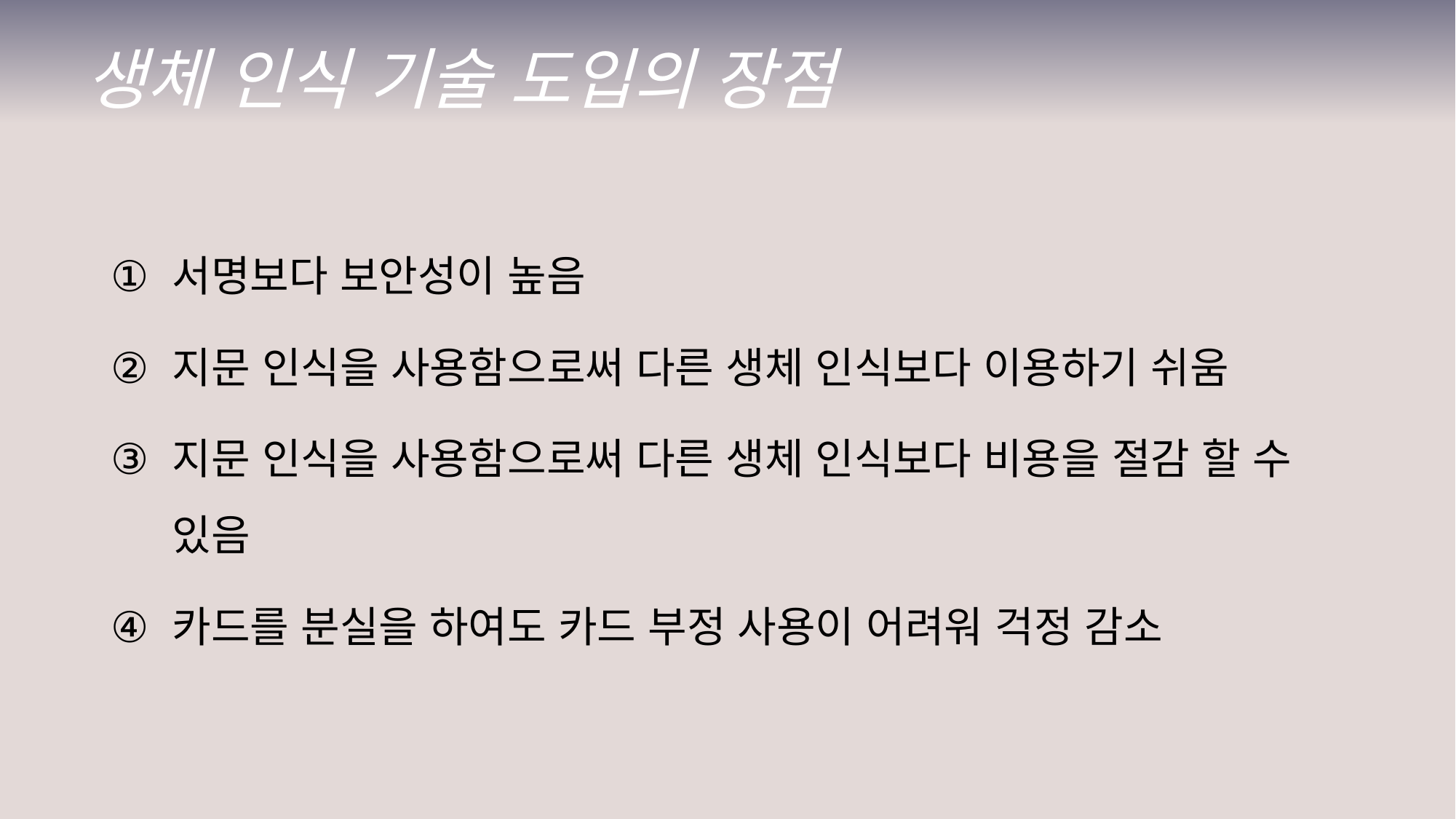

생체 인식 기술 도입의 장점

서명보다 보안성이 높음
지문 인식을 사용함으로써 다른 생체 인식보다 이용하기 쉬움
지문 인식을 사용함으로써 다른 생체 인식보다 비용을 절감 할 수 있음
카드를 분실을 하여도 카드 부정 사용이 어려워 걱정 감소